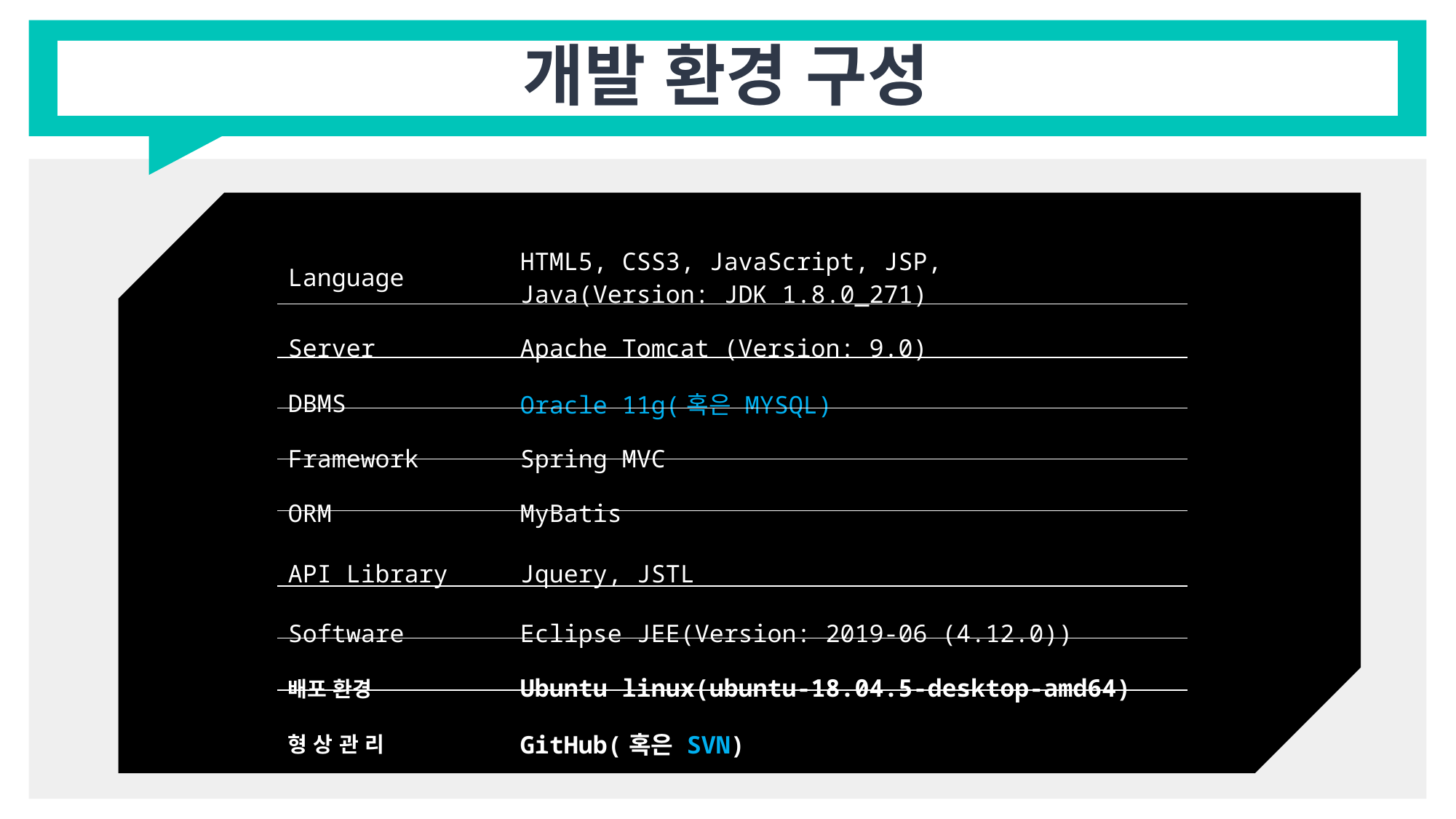

# 개발 환경 구성

| Language | HTML5, CSS3, JavaScript, JSP, Java(Version: JDK 1.8.0\_271) |
| --- | --- |
| Server | Apache Tomcat (Version: 9.0) |
| DBMS | Oracle 11g(혹은 MYSQL) |
| Framework | Spring MVC |
| ORM | MyBatis |
| API Library | Jquery, JSTL |
| Software | Eclipse JEE(Version: 2019-06 (4.12.0)) |
| 배포 환경 | Ubuntu linux(ubuntu-18.04.5-desktop-amd64) |
| 형 상 관 리 | GitHub(혹은 SVN) |